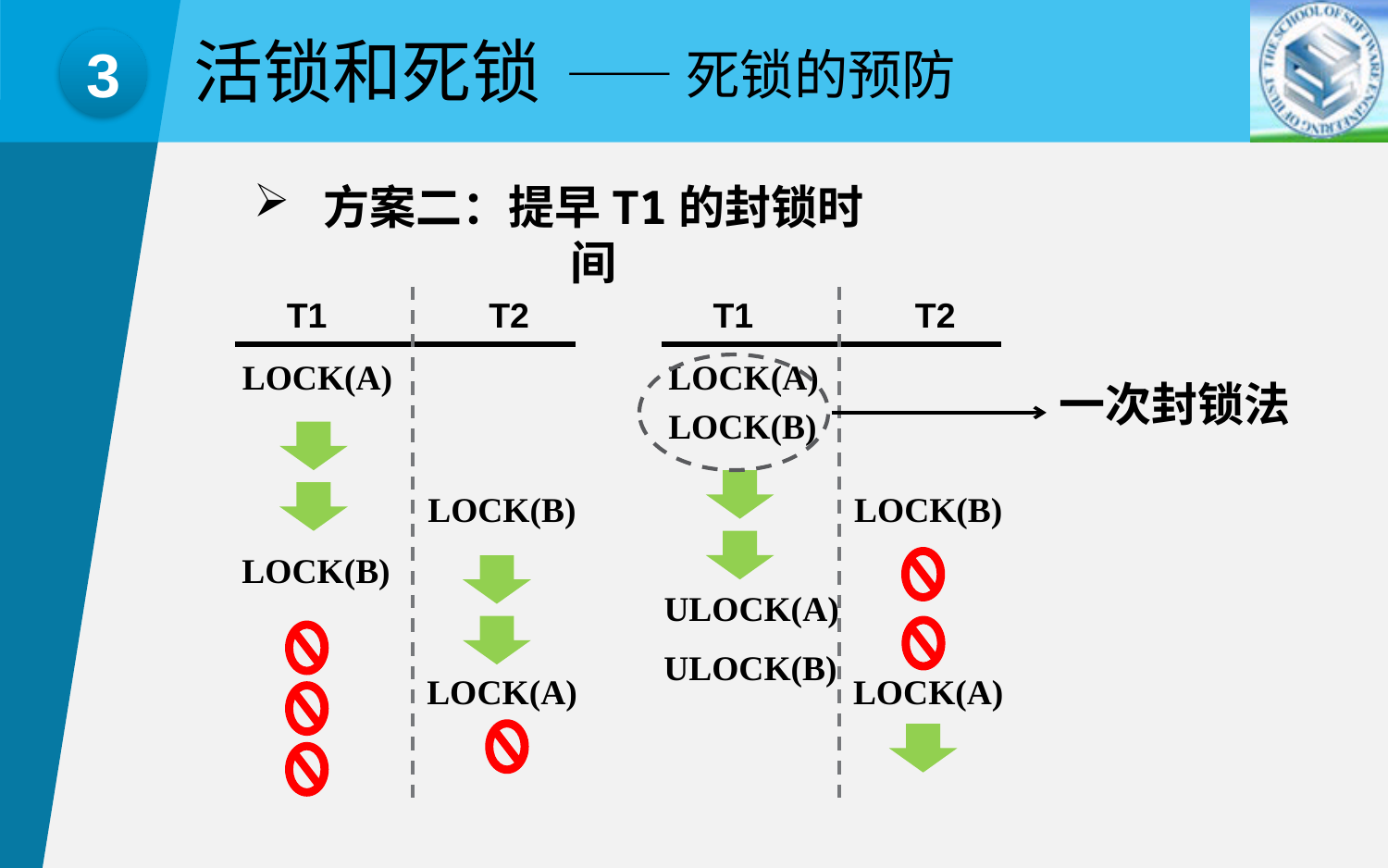

活锁和死锁
——死锁的预防
3
方案二：提早T1的封锁时间
T1
T2
T1
T2
LOCK(A)
LOCK(A)

LOCK(B)
一次封锁法

LOCK(B)

LOCK(B)
LOCK(B)

ULOCK(A)

ULOCK(B)
LOCK(A)

LOCK(A)